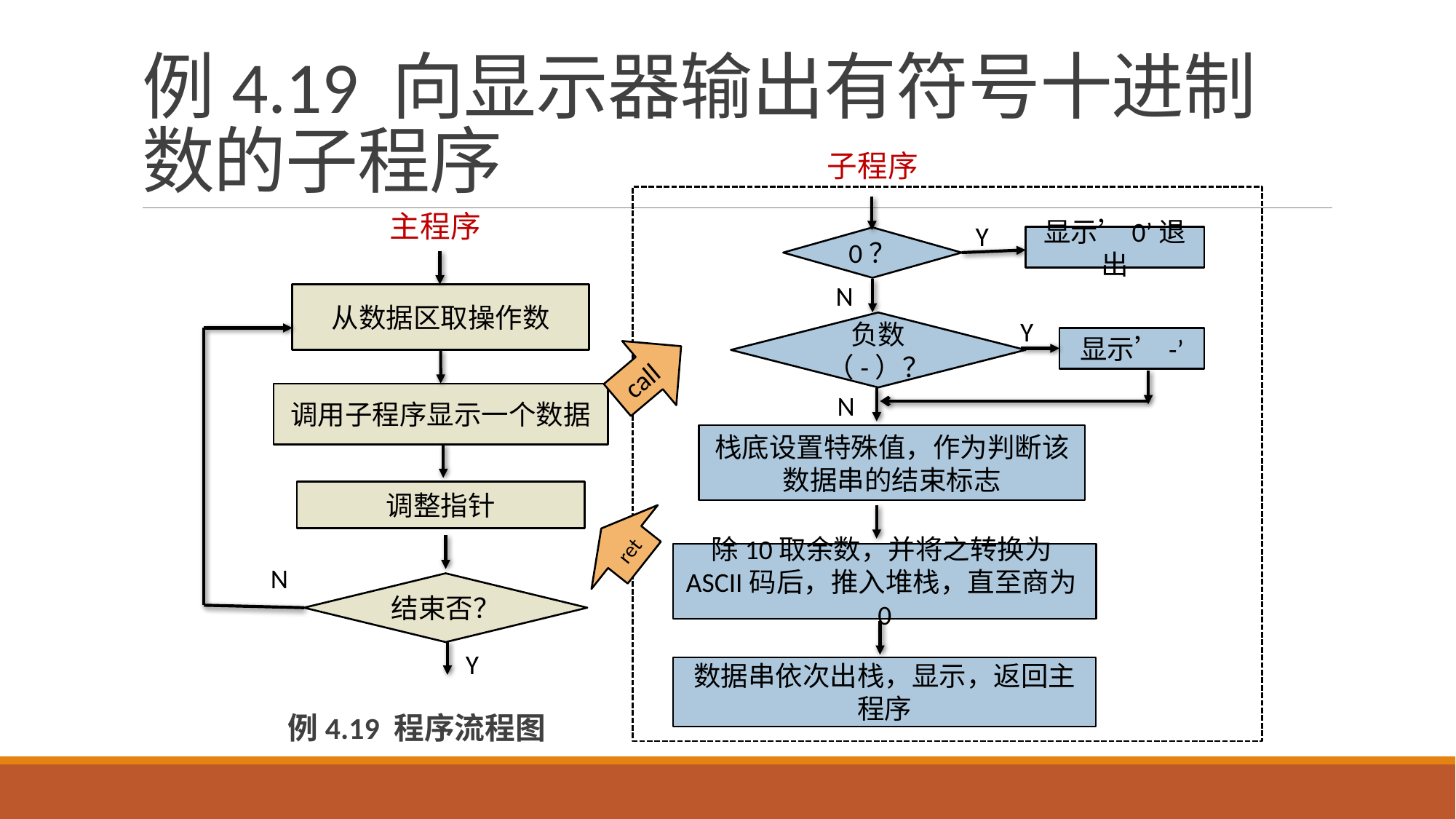

# 例4.19 向显示器输出有符号十进制数的子程序
子程序

主程序
Y
显示’0’退出
0？
N
从数据区取操作数
Y
负数（-）？
显示’-’
call
调用子程序显示一个数据
N
栈底设置特殊值，作为判断该数据串的结束标志
调整指针
ret
除10取余数，并将之转换为ASCII码后，推入堆栈，直至商为0
N
结束否？
Y
数据串依次出栈，显示，返回主程序
例4.19 程序流程图